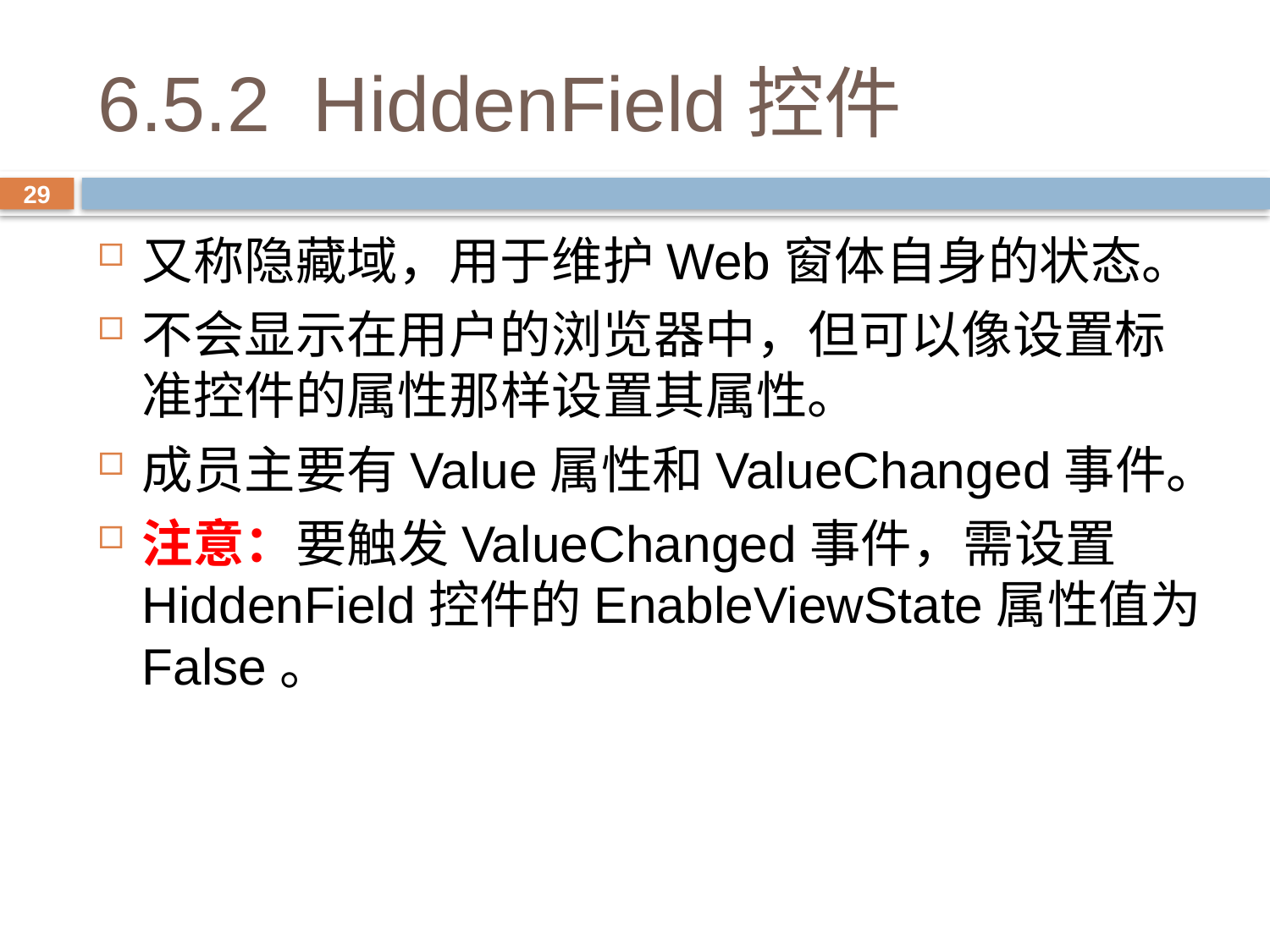

# 6.5.2  HiddenField控件
29
又称隐藏域，用于维护Web窗体自身的状态。
不会显示在用户的浏览器中，但可以像设置标准控件的属性那样设置其属性。
成员主要有Value属性和ValueChanged事件。
注意：要触发ValueChanged事件，需设置HiddenField控件的EnableViewState属性值为False。